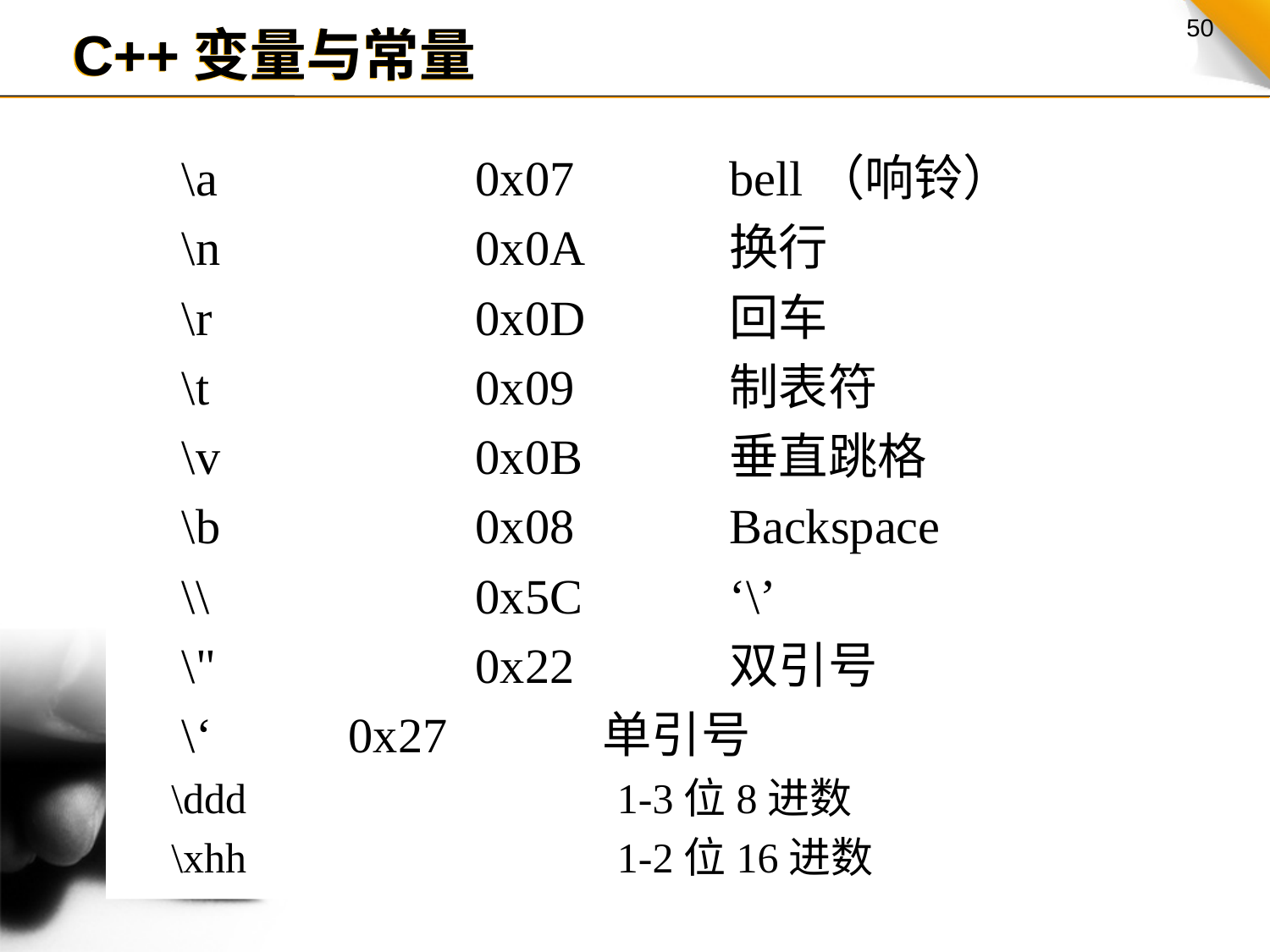

C++变量与常量
\a			0x07		bell（响铃）
\n			0x0A		换行
\r			0x0D		回车
\t			0x09		制表符
\v			0x0B		垂直跳格
\b			0x08		Backspace
\\			0x5C		‘\’
\"			0x22		双引号
\‘		0x27		单引号
     \ddd                                   1-3位8进数
     \xhh                                   1-2位16进数